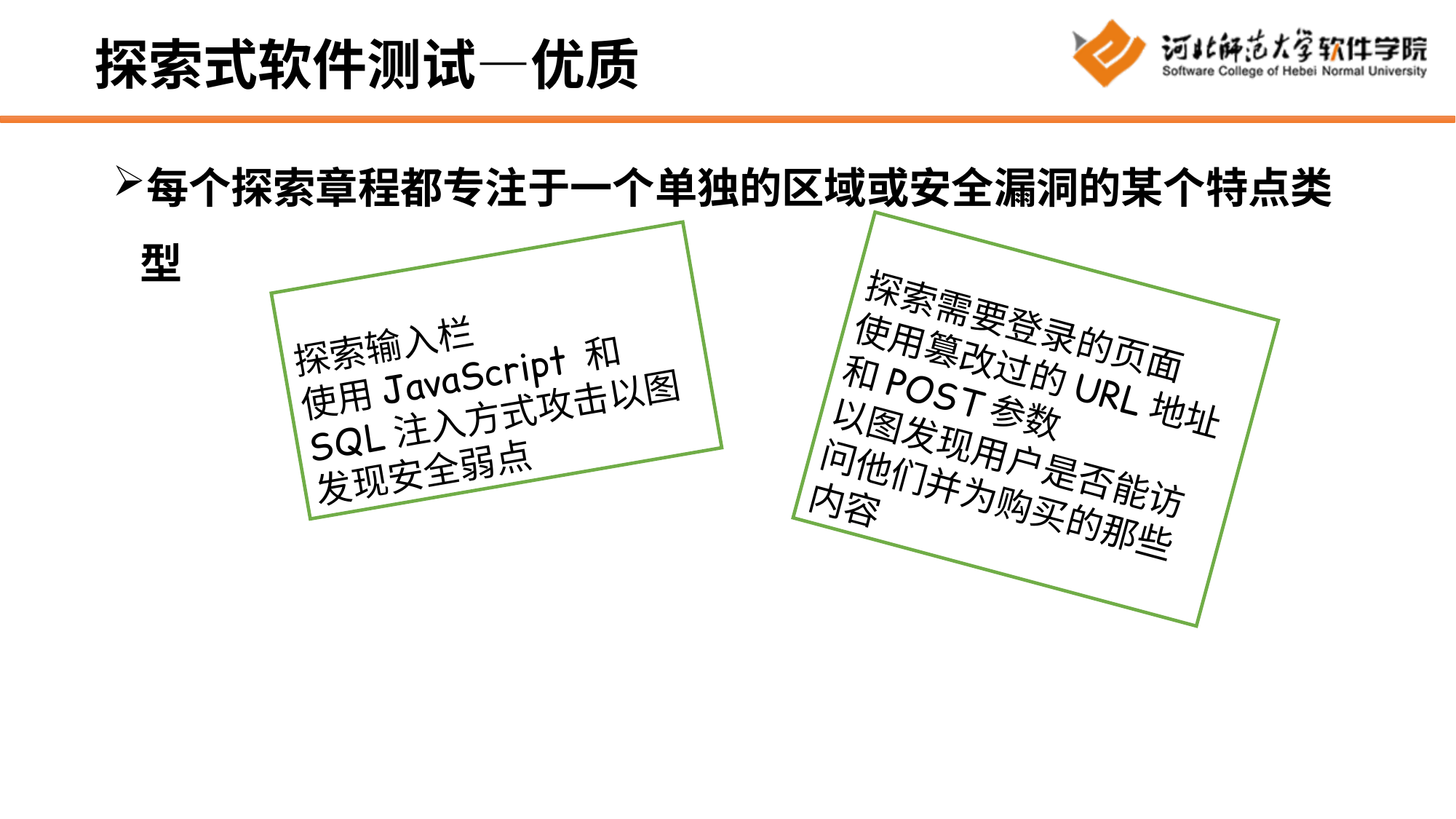

# 探索式软件测试—优质
每个探索章程都专注于一个单独的区域或安全漏洞的某个特点类型

探索输入栏
使用JavaScript 和SQL注入方式攻击以图发现安全弱点

探索需要登录的页面
使用篡改过的URL地址和POST参数
以图发现用户是否能访问他们并为购买的那些内容